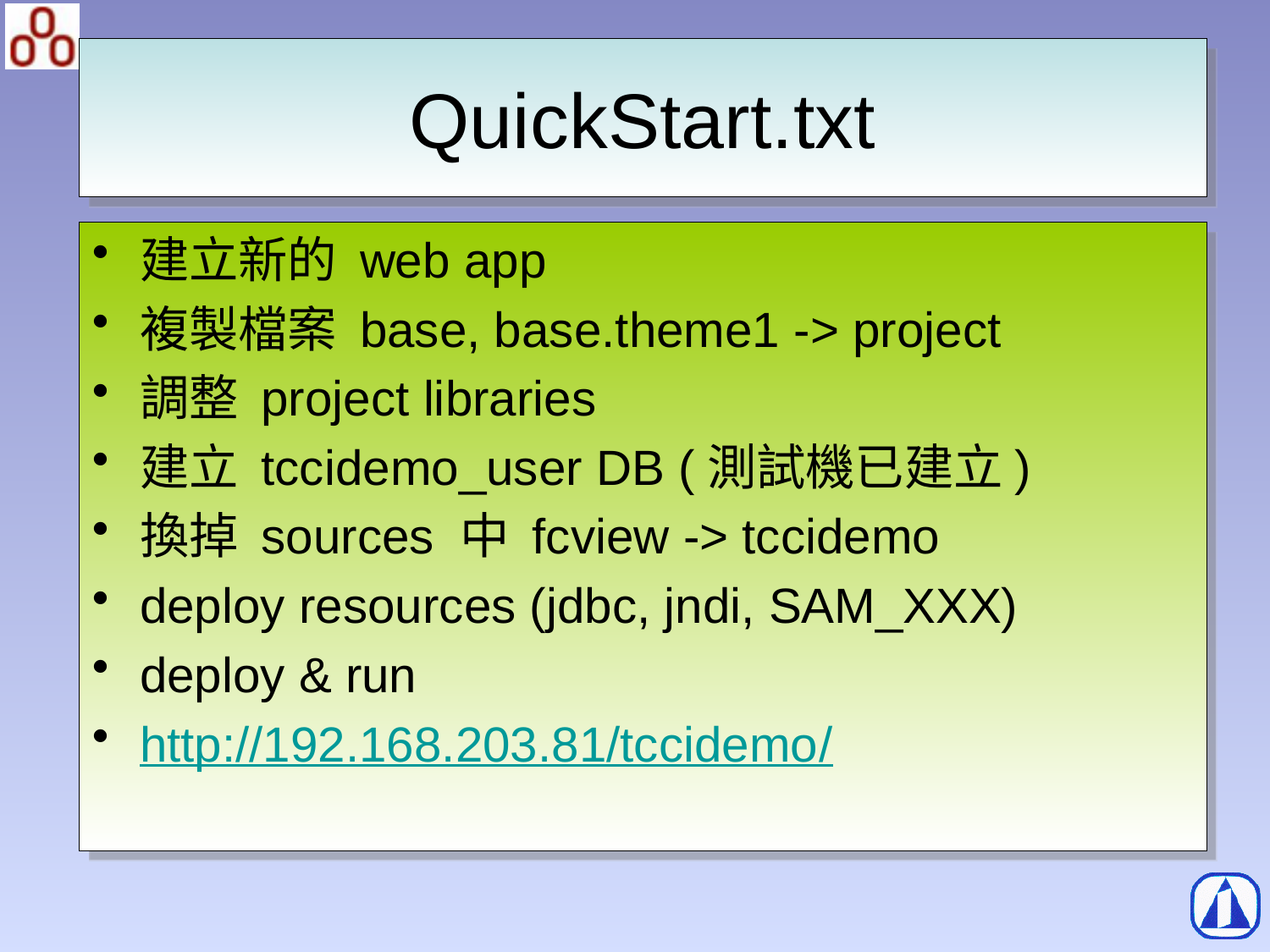

# QuickStart.txt
建立新的 web app
複製檔案 base, base.theme1 -> project
調整 project libraries
建立 tccidemo_user DB (測試機已建立)
換掉 sources 中 fcview -> tccidemo
deploy resources (jdbc, jndi, SAM_XXX)
deploy & run
http://192.168.203.81/tccidemo/